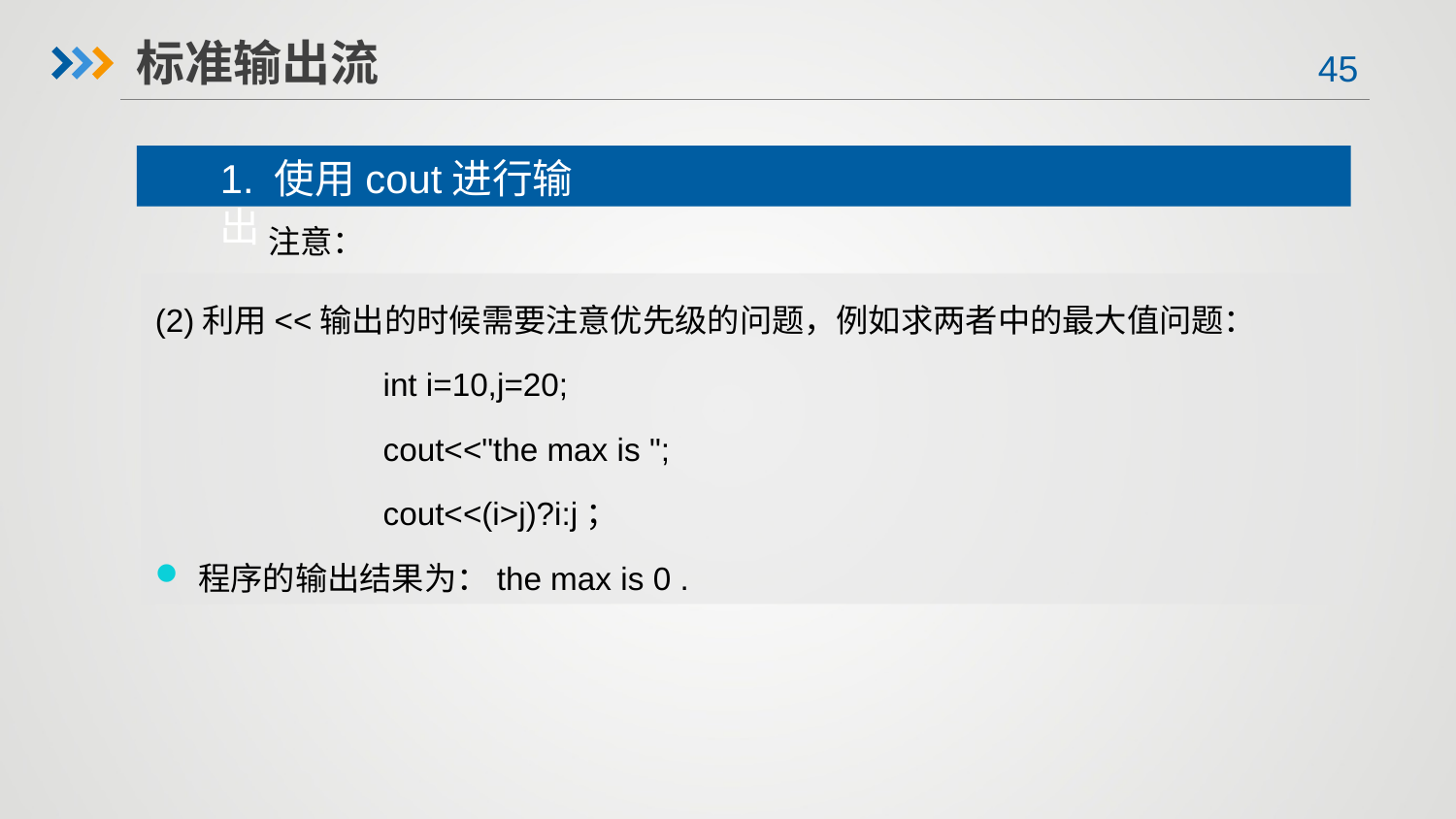

标准输出流

1. 使用cout进行输出
注意：
(2)利用<<输出的时候需要注意优先级的问题，例如求两者中的最大值问题：
int i=10,j=20;
cout<<"the max is ";
cout<<(i>j)?i:j；
程序的输出结果为：the max is 0 .